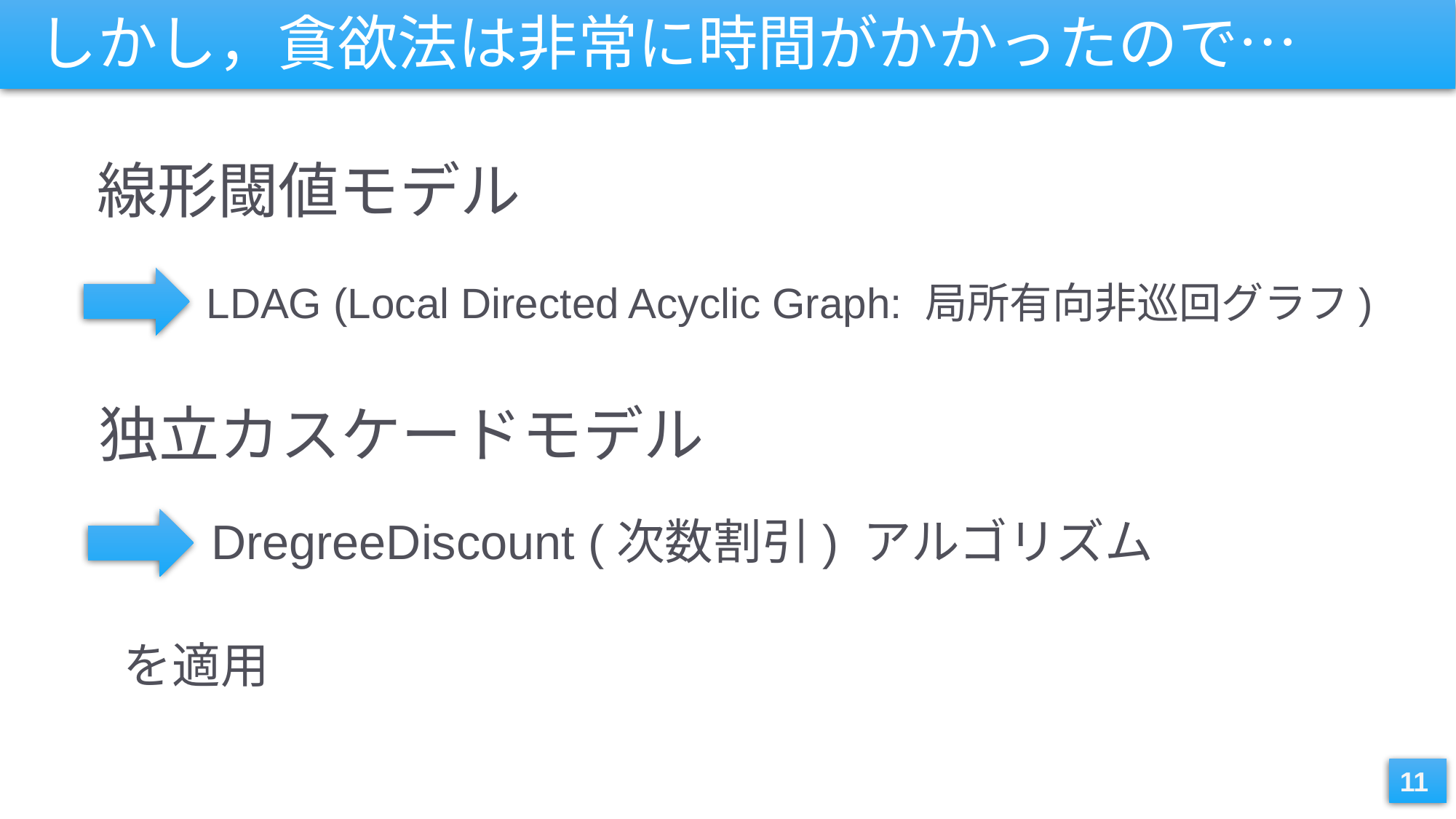

# しかし，貪欲法は非常に時間がかかったので…
線形閾値モデル

LDAG (Local Directed Acyclic Graph: 局所有向非巡回グラフ)
独立カスケードモデル
DregreeDiscount (次数割引) アルゴリズム

を適用
11